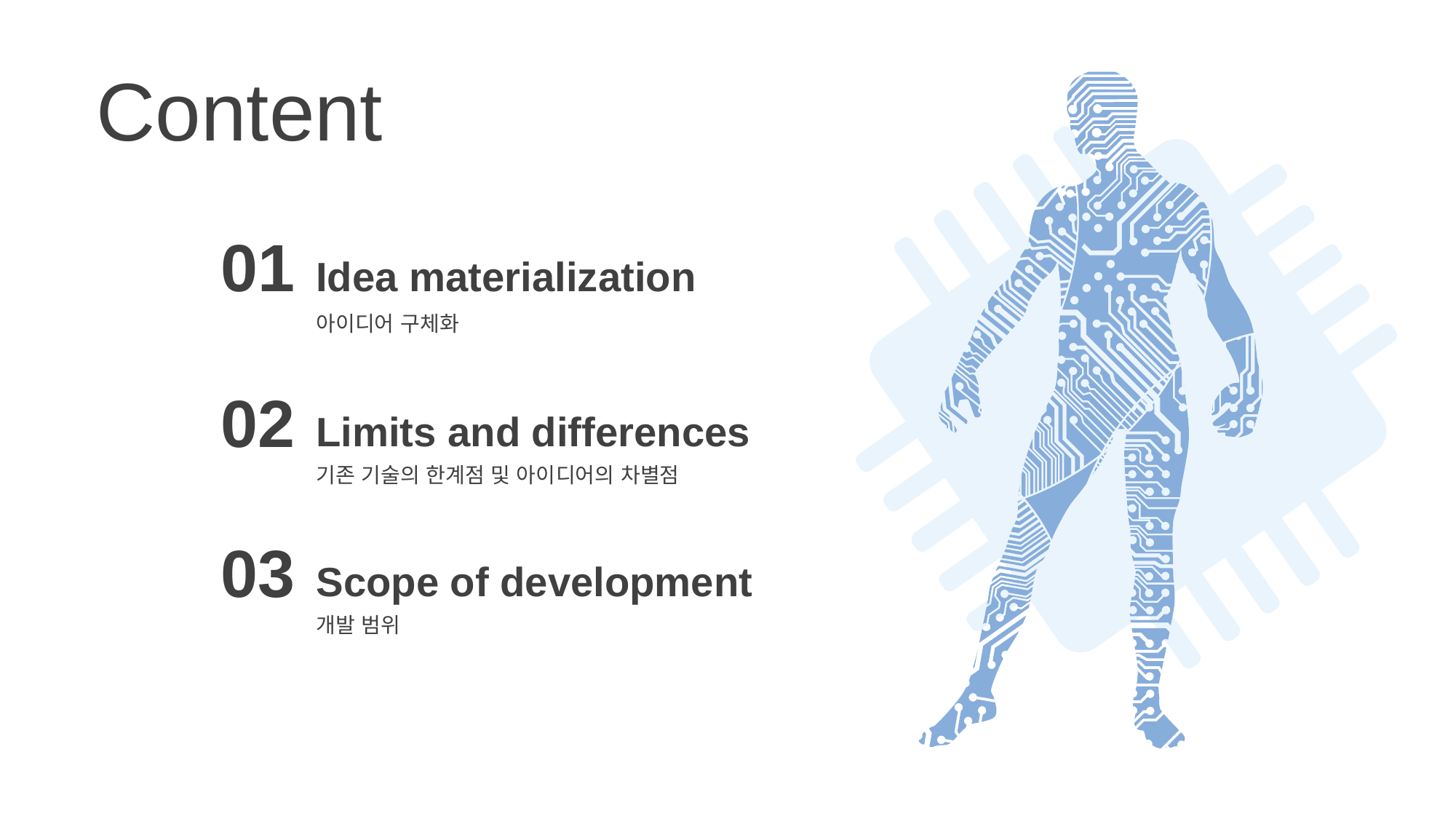

Content

01
Idea materialization
아이디어 구체화
02
Limits and differences
기존 기술의 한계점 및 아이디어의 차별점
03
Scope of development
개발 범위